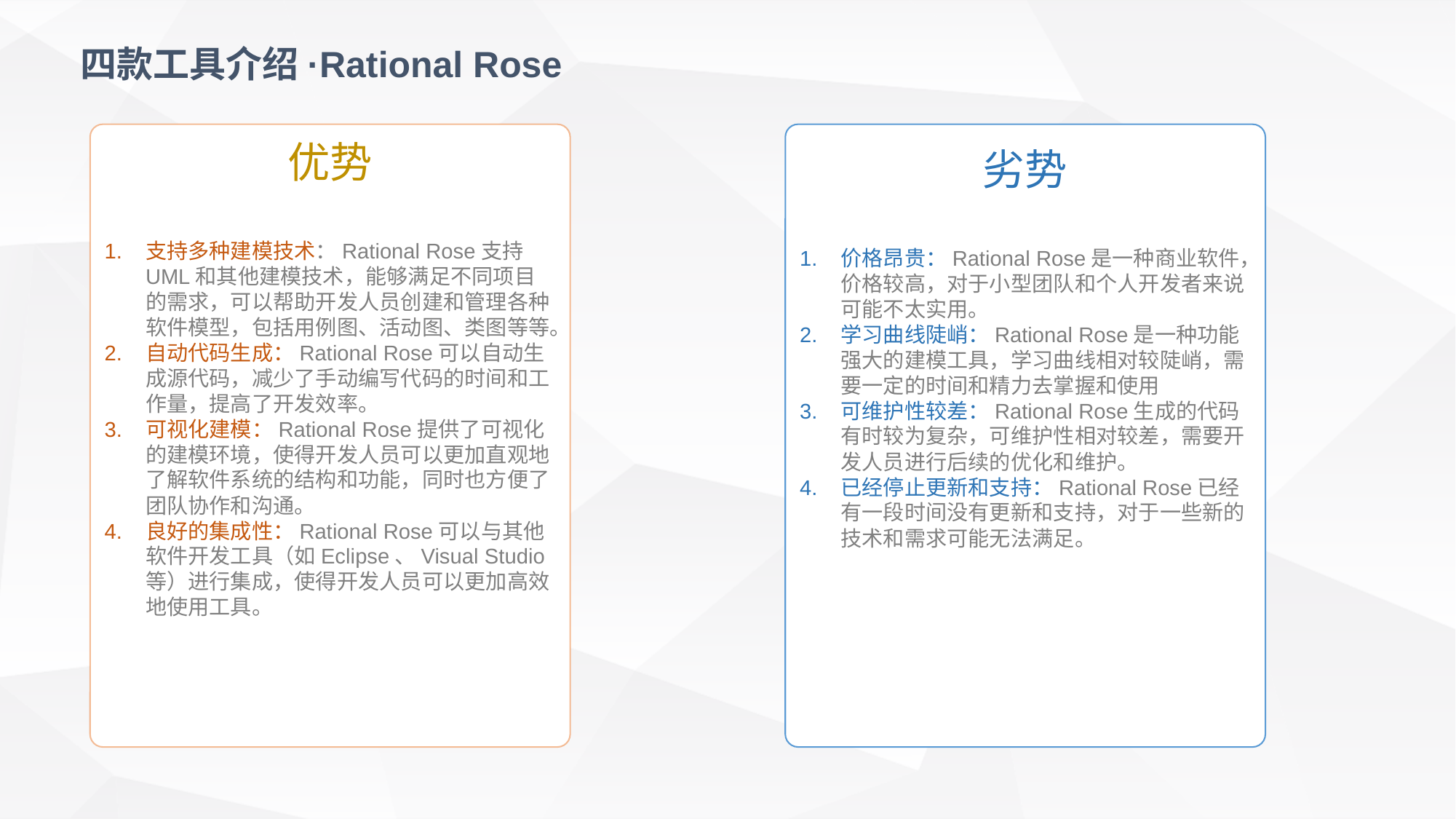

四款工具介绍·Rational Rose

优势

支持多种建模技术：Rational Rose支持UML和其他建模技术，能够满足不同项目的需求，可以帮助开发人员创建和管理各种软件模型，包括用例图、活动图、类图等等。
自动代码生成：Rational Rose可以自动生成源代码，减少了手动编写代码的时间和工作量，提高了开发效率。
可视化建模：Rational Rose提供了可视化的建模环境，使得开发人员可以更加直观地了解软件系统的结构和功能，同时也方便了团队协作和沟通。
良好的集成性：Rational Rose可以与其他软件开发工具（如Eclipse、Visual Studio等）进行集成，使得开发人员可以更加高效地使用工具。

劣势

价格昂贵：Rational Rose是一种商业软件，价格较高，对于小型团队和个人开发者来说可能不太实用。
学习曲线陡峭：Rational Rose是一种功能强大的建模工具，学习曲线相对较陡峭，需要一定的时间和精力去掌握和使用
可维护性较差：Rational Rose生成的代码有时较为复杂，可维护性相对较差，需要开发人员进行后续的优化和维护。
已经停止更新和支持：Rational Rose已经有一段时间没有更新和支持，对于一些新的技术和需求可能无法满足。